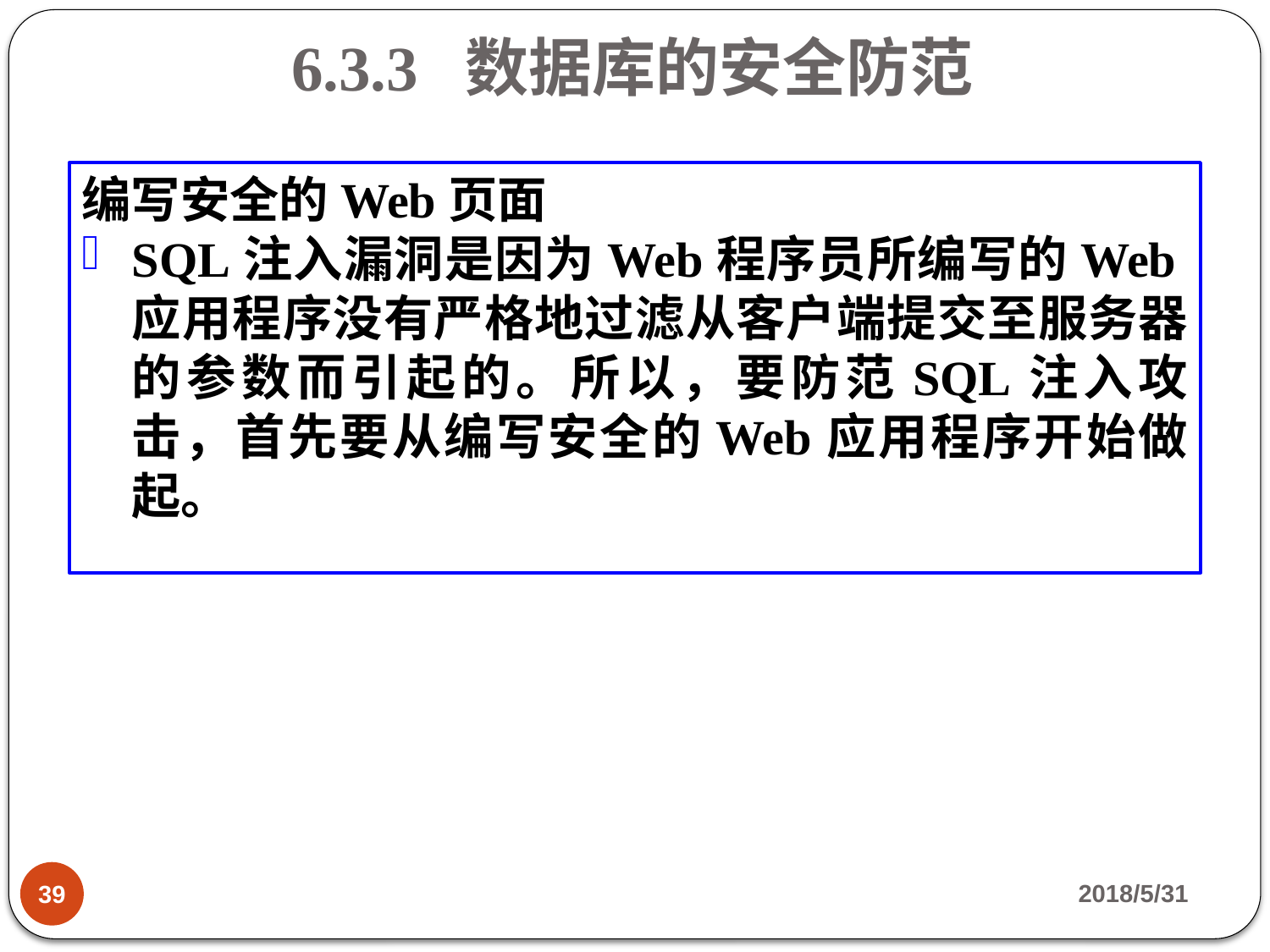

# 6.3.3  数据库的安全防范
编写安全的Web页面
SQL注入漏洞是因为Web程序员所编写的Web应用程序没有严格地过滤从客户端提交至服务器的参数而引起的。所以，要防范SQL注入攻击，首先要从编写安全的Web应用程序开始做起。

2018/5/31
39